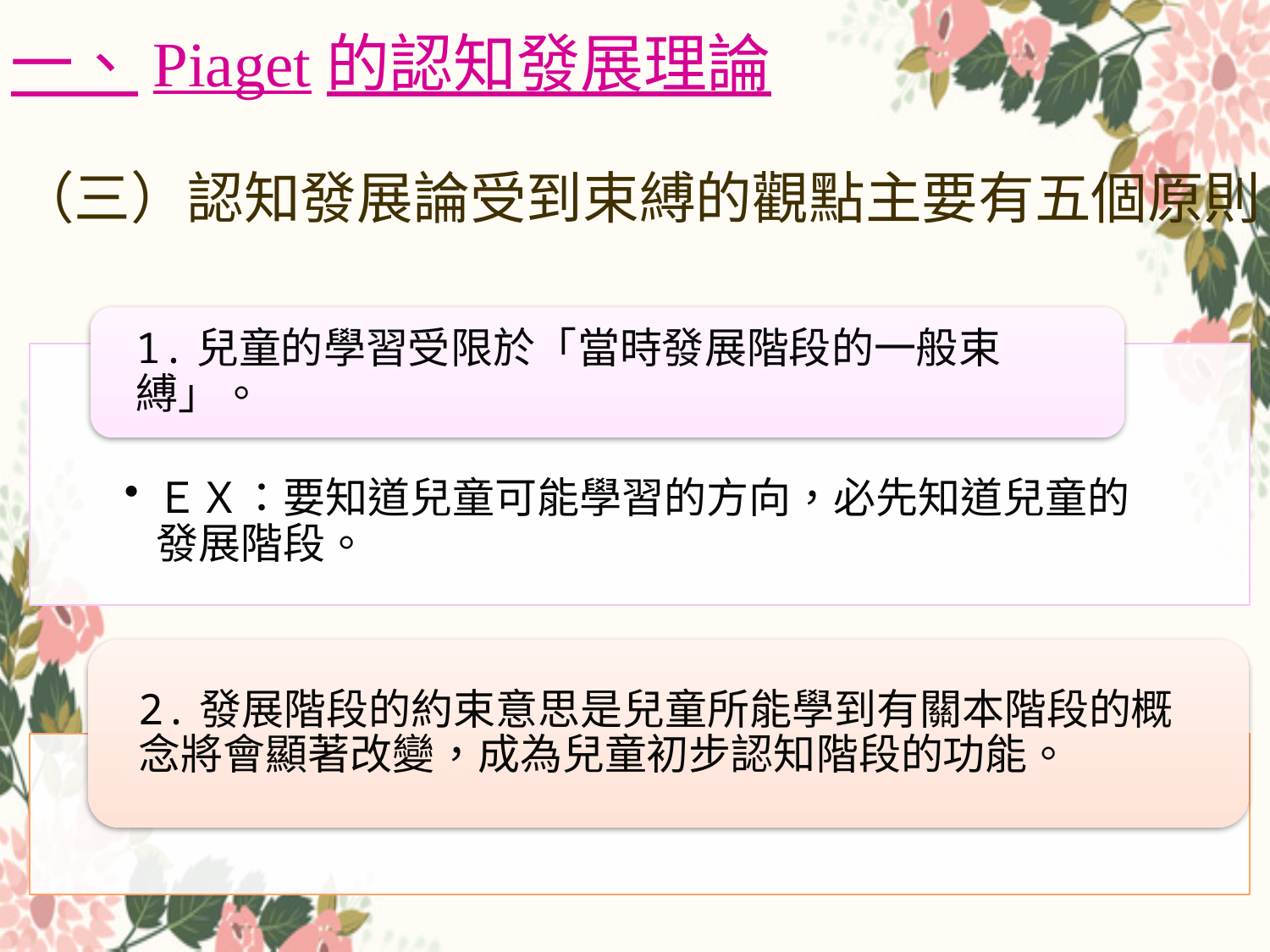

一、Piaget的認知發展理論
（三）認知發展論受到束縛的觀點主要有五個原則
ＥＸ：要知道兒童可能學習的方向，必先知道兒童的發展階段。
1.兒童的學習受限於「當時發展階段的一般束縛」。
2.發展階段的約束意思是兒童所能學到有關本階段的概念將會顯著改變，成為兒童初步認知階段的功能。